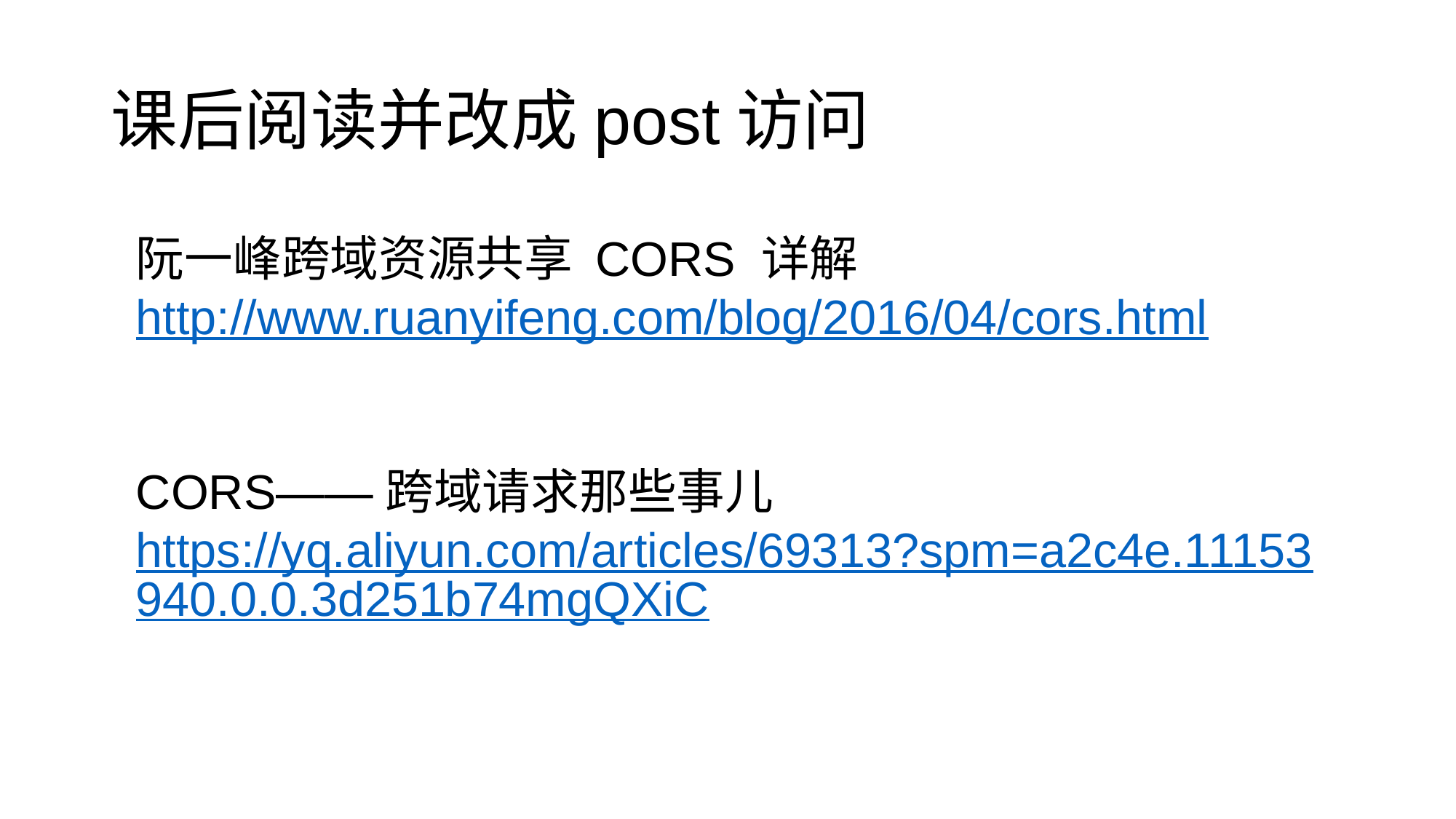

# 课后阅读并改成post访问
阮一峰跨域资源共享 CORS 详解
http://www.ruanyifeng.com/blog/2016/04/cors.html

CORS——跨域请求那些事儿
https://yq.aliyun.com/articles/69313?spm=a2c4e.11153940.0.0.3d251b74mgQXiC